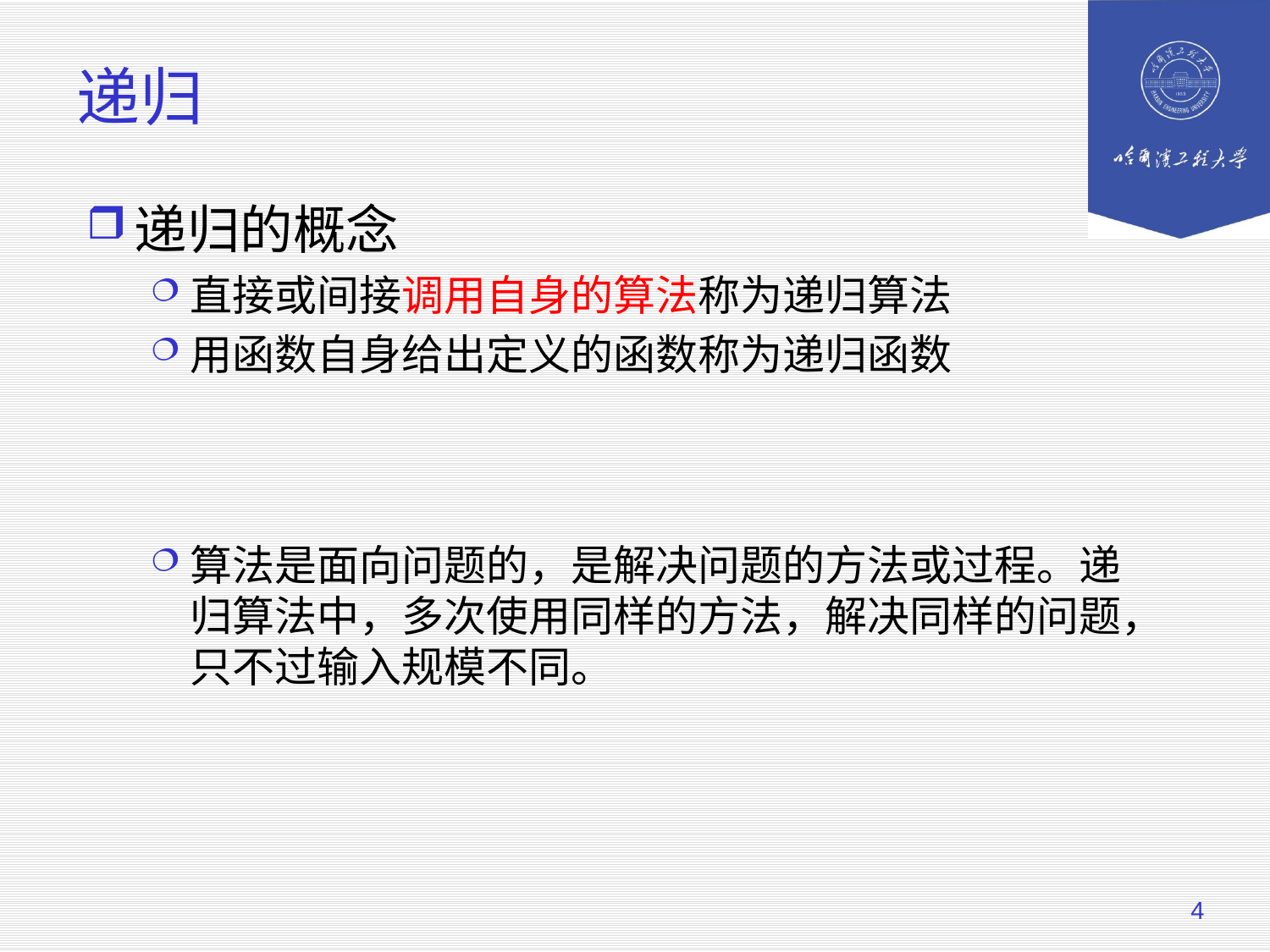

# 递归
递归的概念
直接或间接调用自身的算法称为递归算法
用函数自身给出定义的函数称为递归函数

算法是面向问题的，是解决问题的方法或过程。递归算法中，多次使用同样的方法，解决同样的问题，只不过输入规模不同。

4